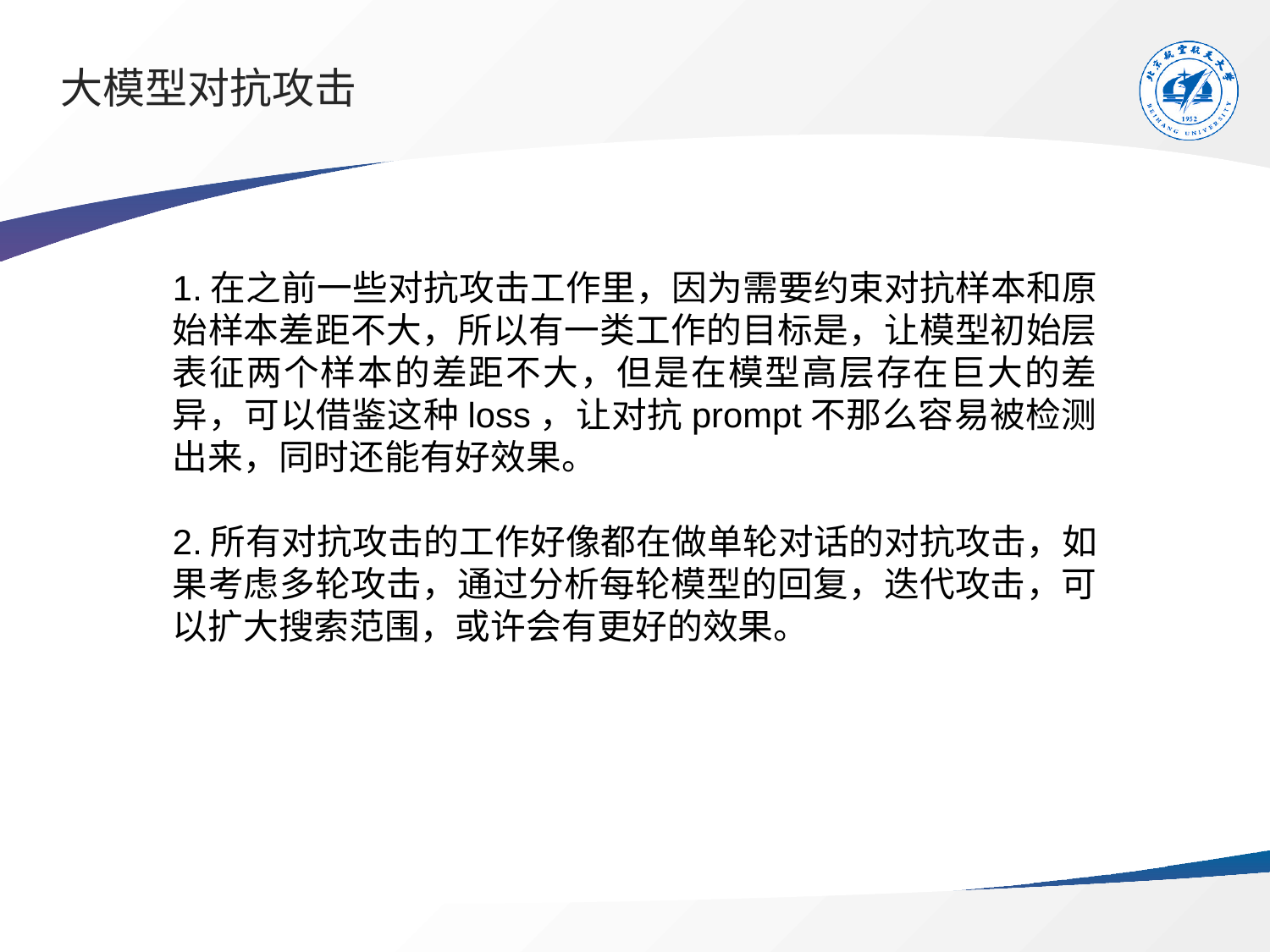

# 大模型对抗攻击
1.在之前一些对抗攻击工作里，因为需要约束对抗样本和原始样本差距不大，所以有一类工作的目标是，让模型初始层表征两个样本的差距不大，但是在模型高层存在巨大的差异，可以借鉴这种loss，让对抗prompt不那么容易被检测出来，同时还能有好效果。

2.所有对抗攻击的工作好像都在做单轮对话的对抗攻击，如果考虑多轮攻击，通过分析每轮模型的回复，迭代攻击，可以扩大搜索范围，或许会有更好的效果。